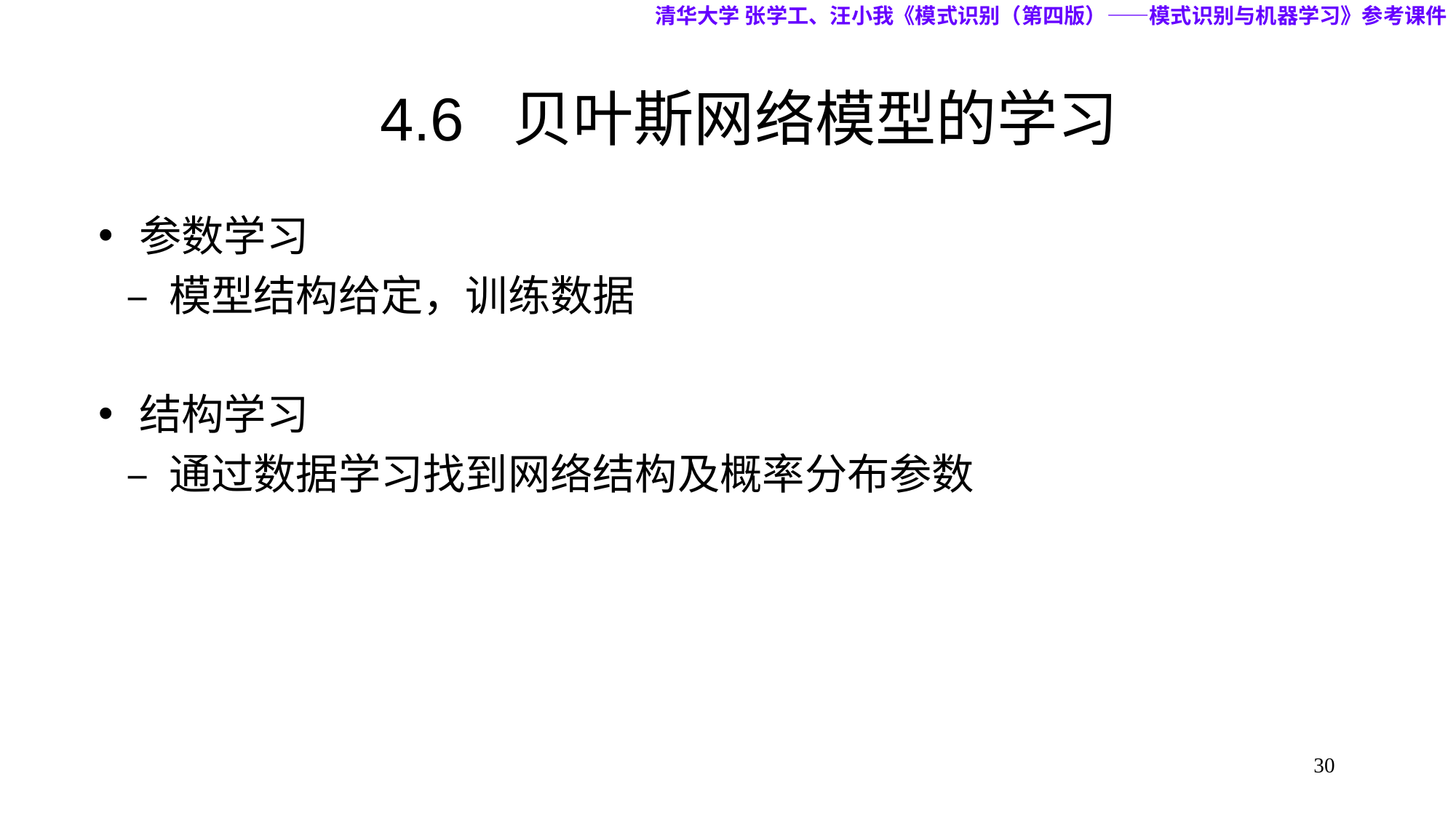

清华大学 张学工、汪小我《模式识别（第四版）——模式识别与机器学习》参考课件
# 4.6  贝叶斯网络模型的学习
参数学习
   – 模型结构给定，训练数据

结构学习
   – 通过数据学习找到网络结构及概率分布参数
30